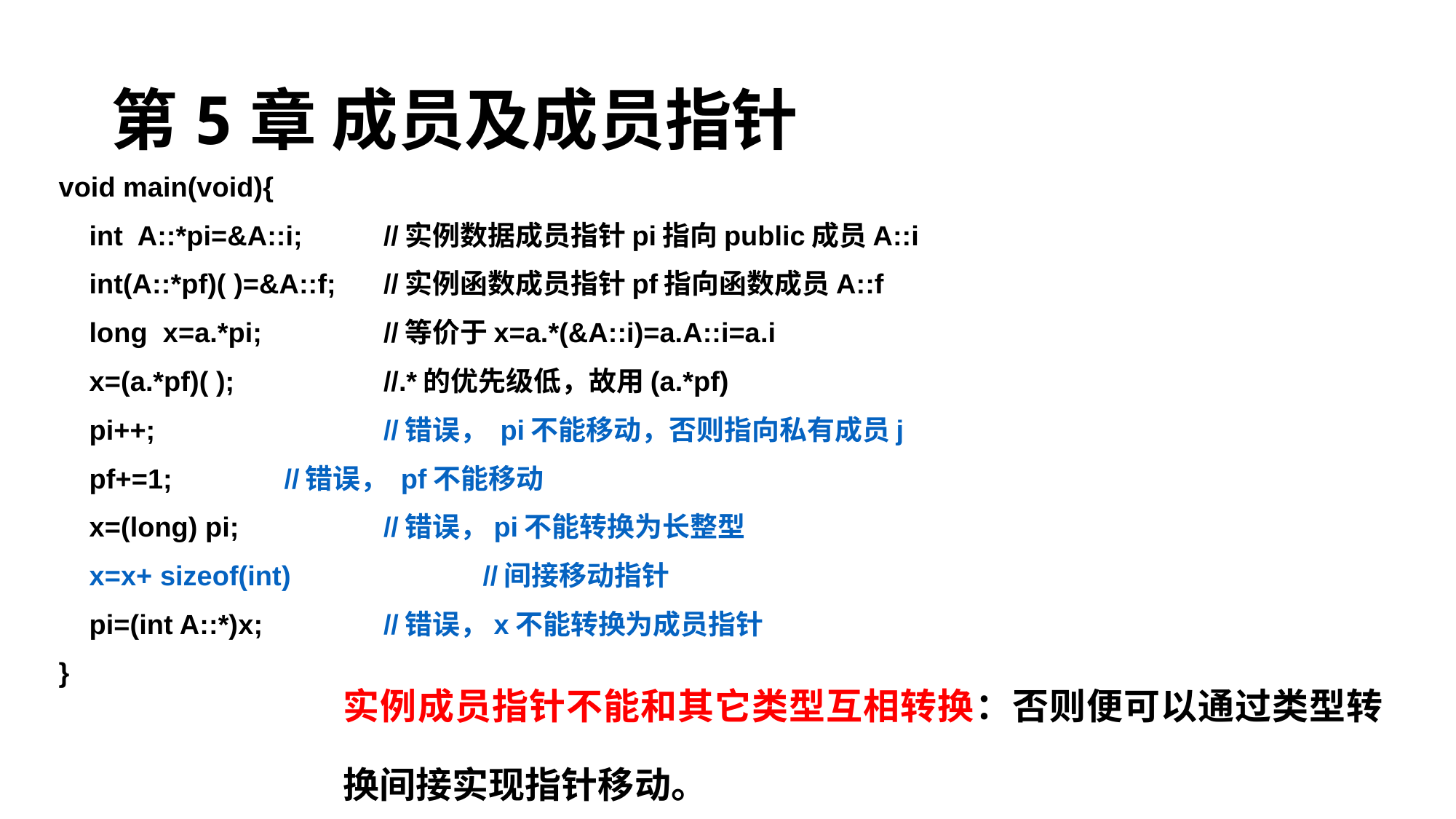

# 第5章 成员及成员指针
void main(void){
    int  A::*pi=&A::i;     	//实例数据成员指针pi指向public成员A::i
    int(A::*pf)( )=&A::f;	//实例函数成员指针pf指向函数成员A::f
    long  x=a.*pi;	      	//等价于x=a.*(&A::i)=a.A::i=a.i
    x=(a.*pf)( );	       	//.*的优先级低，故用(a.*pf)
    pi++;	 	       	//错误， pi不能移动，否则指向私有成员j
    pf+=1;	      	//错误， pf不能移动
    x=(long) pi; 	       	//错误，pi不能转换为长整型
    x=x+ sizeof(int)             	//间接移动指针
    pi=(int A::*)x;	       	//错误，x不能转换为成员指针
}
实例成员指针不能和其它类型互相转换：否则便可以通过类型转换间接实现指针移动。